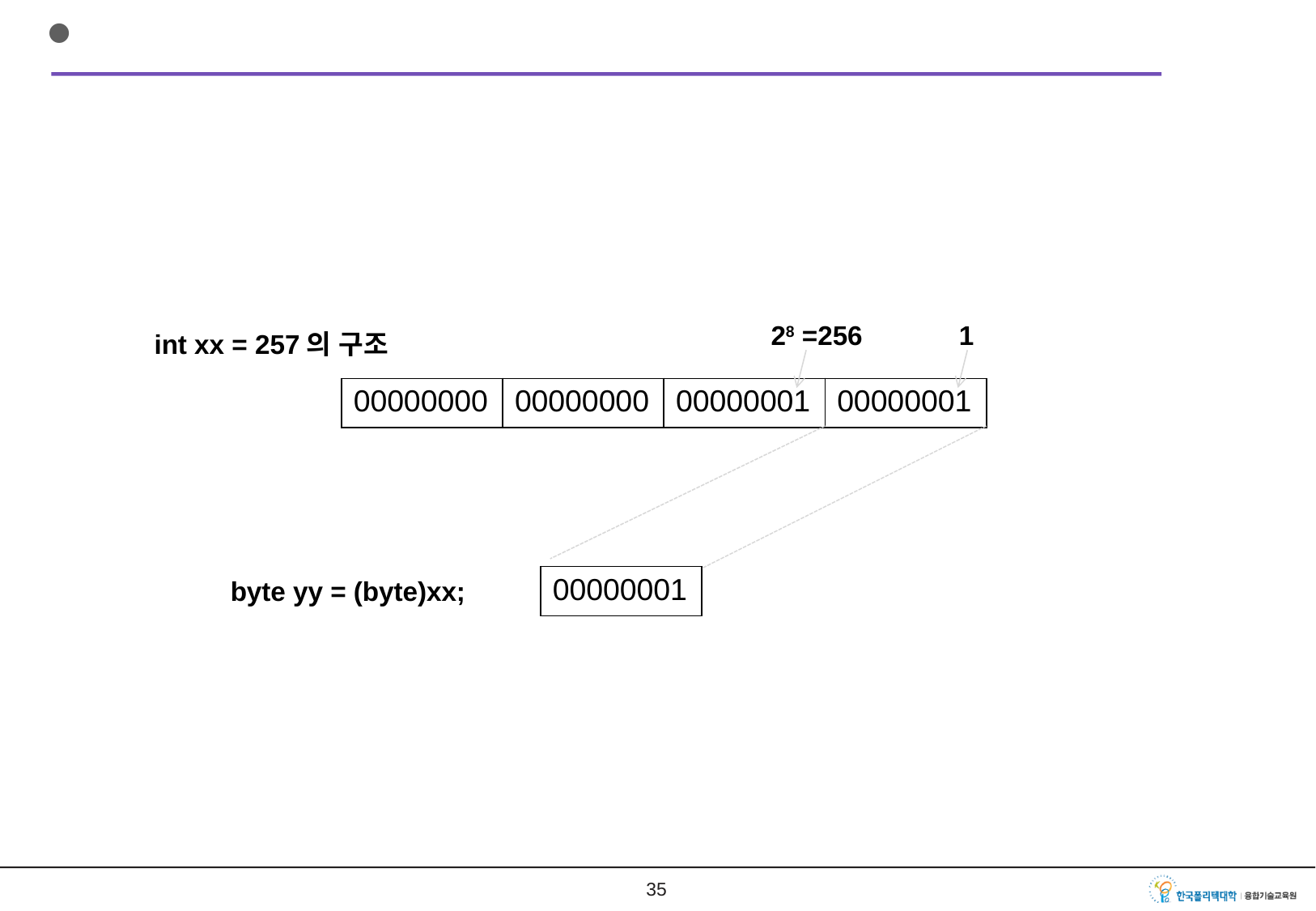

28 =256
1
int xx = 257의 구조
| 00000000 |
| --- |
| 00000000 |
| --- |
| 00000001 |
| --- |
| 00000001 |
| --- |
| 00000001 |
| --- |
byte yy = (byte)xx;
35